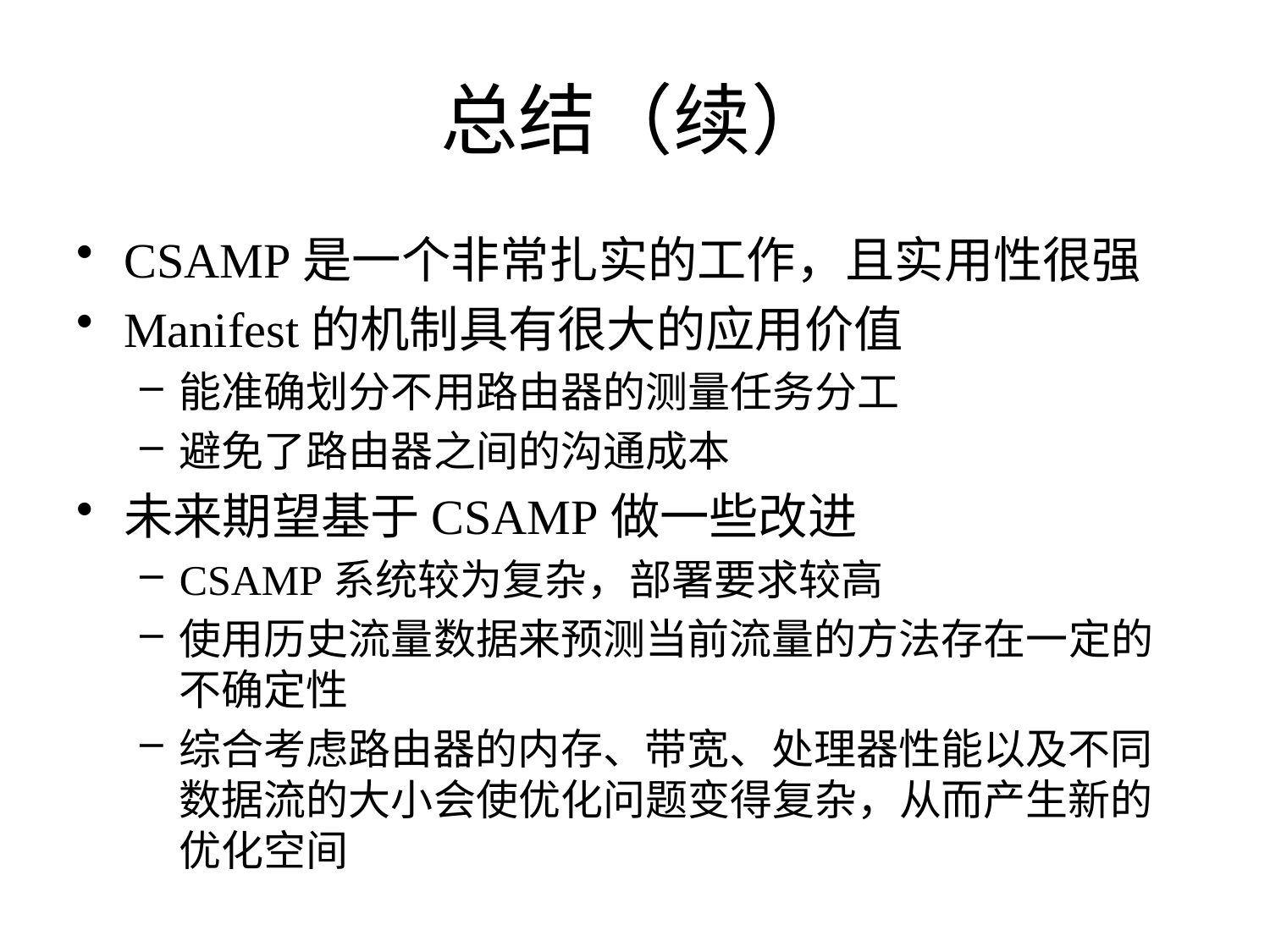

# 总结（续）
CSAMP是一个非常扎实的工作，且实用性很强
Manifest的机制具有很大的应用价值
能准确划分不用路由器的测量任务分工
避免了路由器之间的沟通成本
未来期望基于CSAMP做一些改进
CSAMP系统较为复杂，部署要求较高
使用历史流量数据来预测当前流量的方法存在一定的不确定性
综合考虑路由器的内存、带宽、处理器性能以及不同数据流的大小会使优化问题变得复杂，从而产生新的优化空间